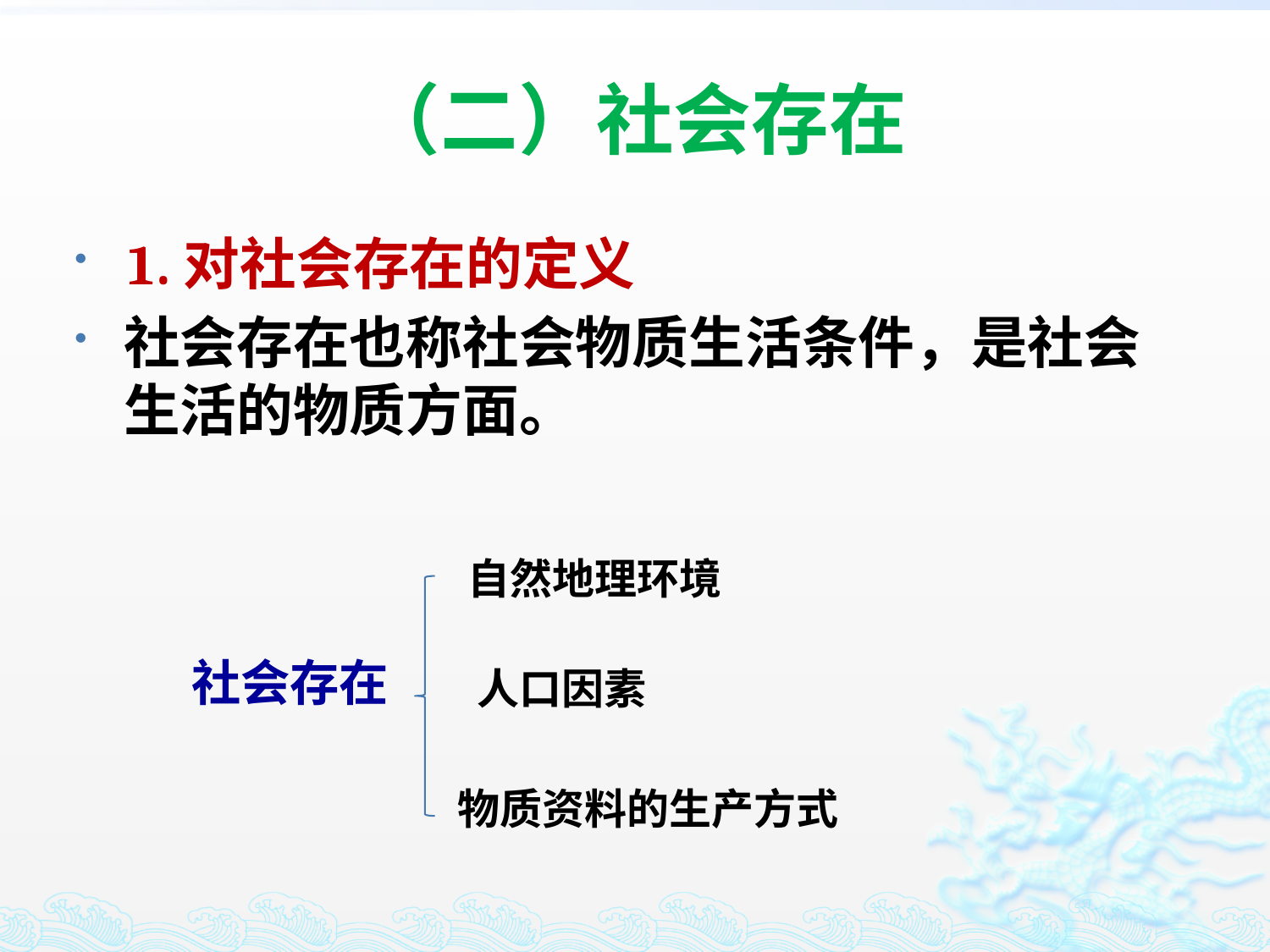

# （二）社会存在
1.对社会存在的定义
社会存在也称社会物质生活条件，是社会生活的物质方面。
自然地理环境

社会存在
人口因素
物质资料的生产方式